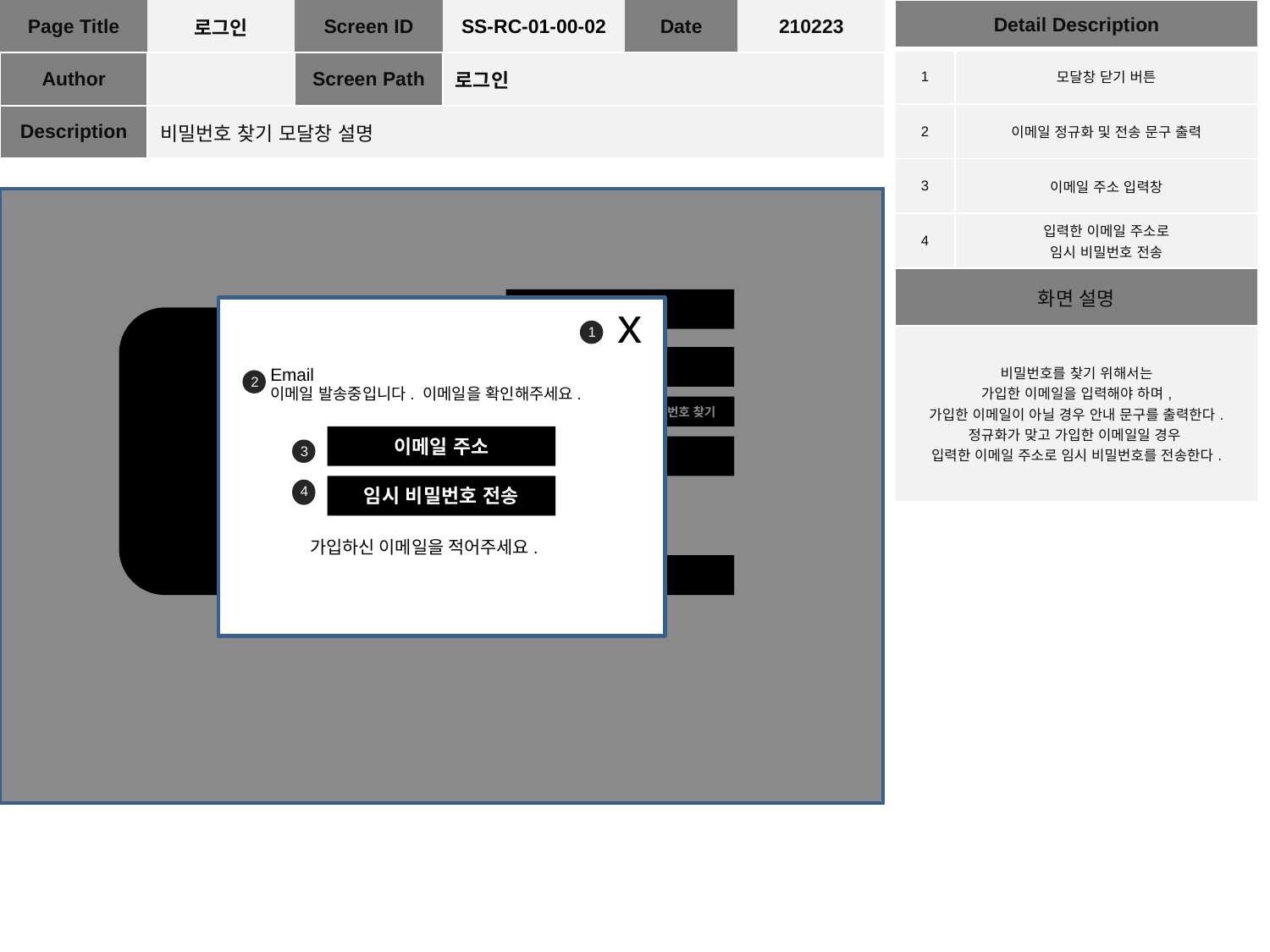

| Page Title | 로그인 | Screen ID | SS-RC-01-00-02 | Date | 210223 |
| --- | --- | --- | --- | --- | --- |
| Author |  | Screen Path | 로그인 |  |  |
| Description | 비밀번호 찾기 모달창 설명 |  |  |  |  |
| Detail Description |  |
| --- | --- |
| 1 | 모달창 닫기 버튼 |
| 2 | 이메일 정규화 및 전송 문구 출력 |
| 3 | 이메일 주소 입력창 |
| 4 | 입력한 이메일 주소로 임시 비밀번호 전송 |
| 화면 설명 |  |
| 비밀번호를 찾기 위해서는 가입한 이메일을 입력해야 하며, 가입한 이메일이 아닐 경우 안내 문구를 출력한다. 정규화가 맞고 가입한 이메일일 경우 입력한 이메일 주소로 임시 비밀번호를 전송한다. |  |

x
이메일 주소
ㅅ
로고
1

비밀번호
Email
이메일 발송중입니다. 이메일을 확인해주세요.
2

자동 로그인
비밀번호 찾기
이메일 주소
3

로그인
4

임시 비밀번호 전송
가입하신 이메일을 적어주세요.
회원가입
7

8

9

10

6

5